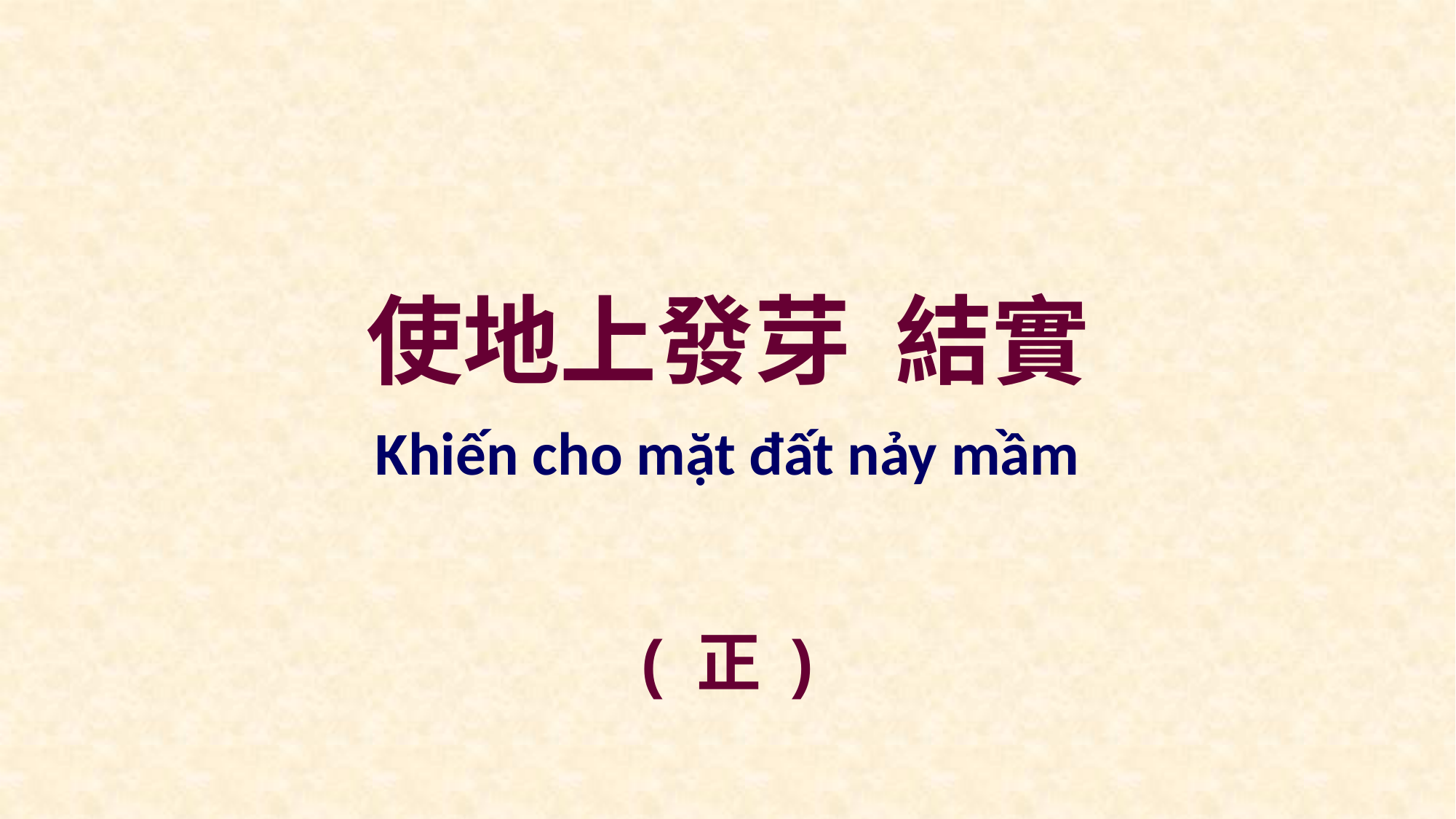

使地上發芽  結實
Khiến cho mặt đất nảy mầm
( 正 )